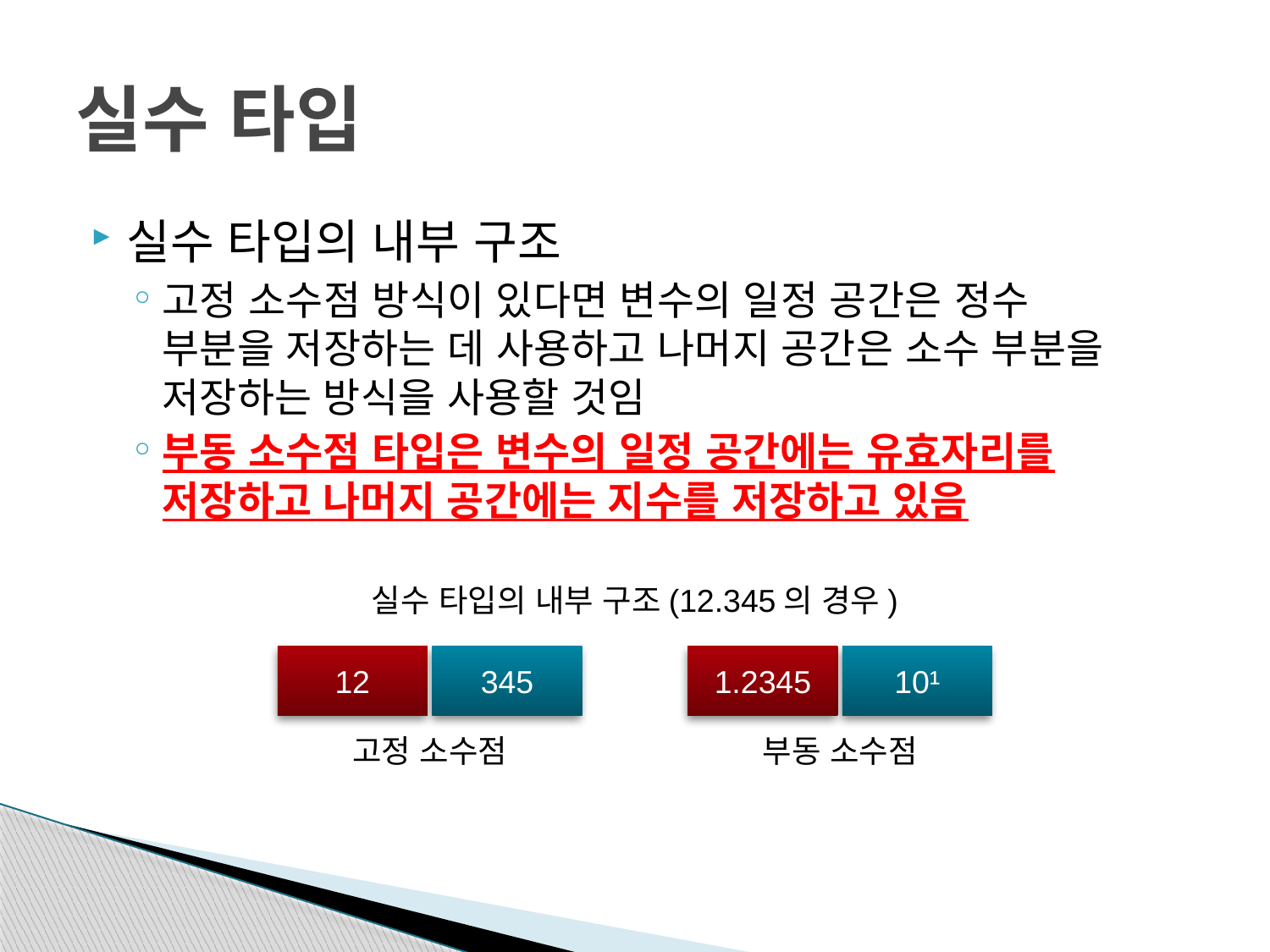

# 실수 타입
실수 타입의 내부 구조
고정 소수점 방식이 있다면 변수의 일정 공간은 정수
부분을 저장하는 데 사용하고 나머지 공간은 소수 부분을
저장하는 방식을 사용할 것임
부동 소수점 타입은 변수의 일정 공간에는 유효자리를
저장하고 나머지 공간에는 지수를 저장하고 있음
실수 타입의 내부 구조(12.345의 경우)
12
345
1.2345
10¹
고정 소수점
부동 소수점